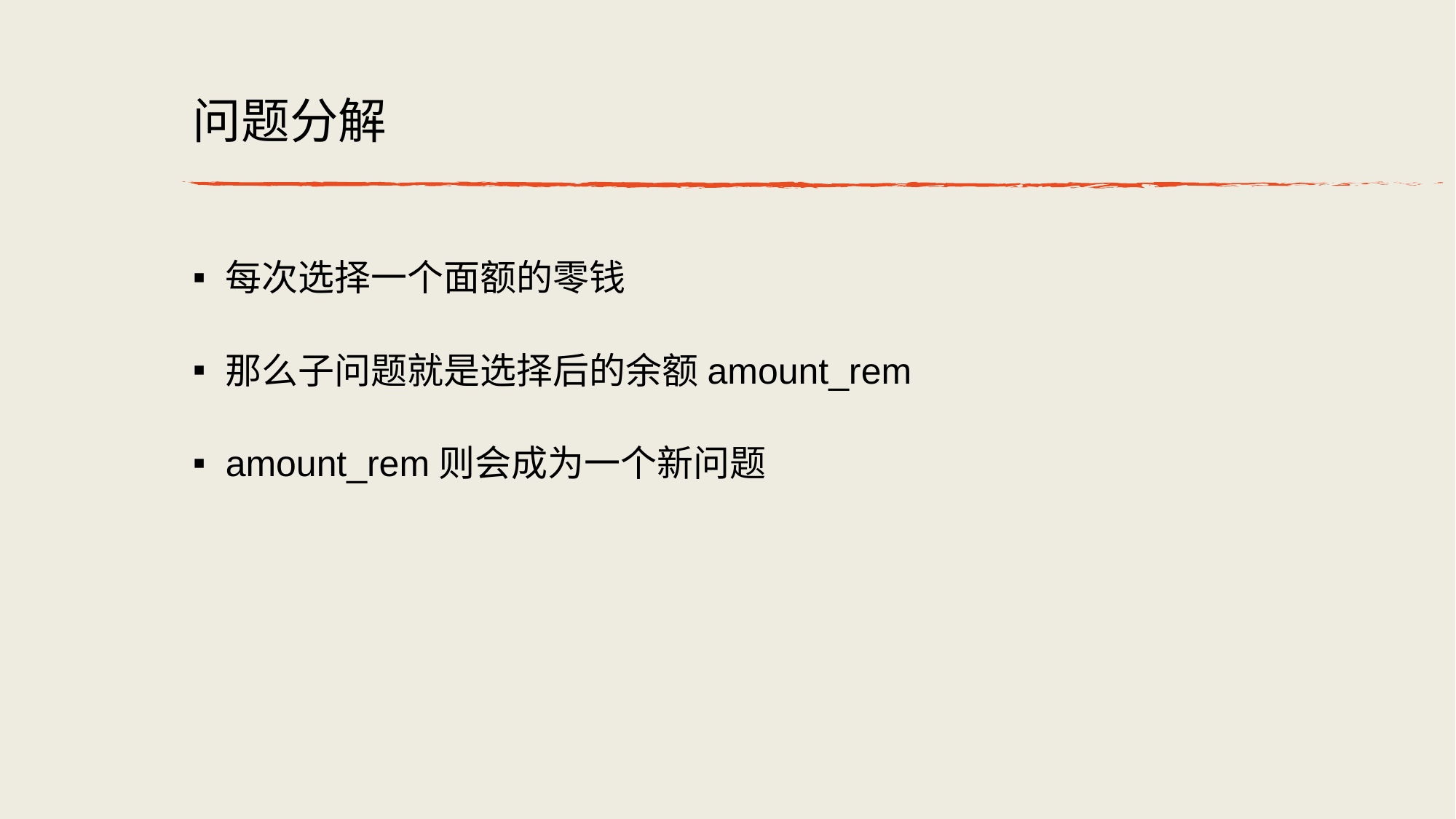

# 问题分解
每次选择一个面额的零钱
那么子问题就是选择后的余额amount_rem
amount_rem则会成为一个新问题